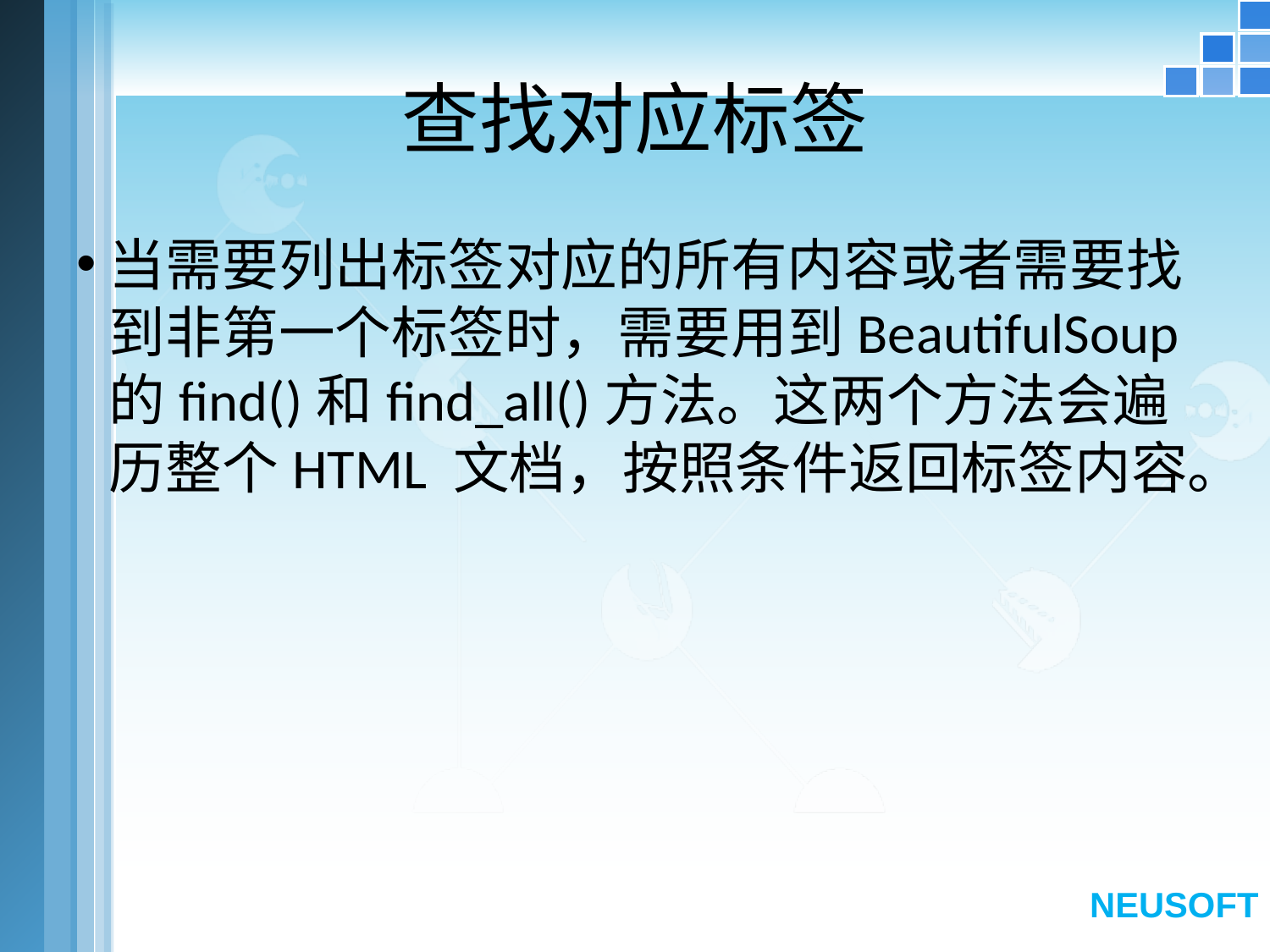

# 查找对应标签
当需要列出标签对应的所有内容或者需要找到非第一个标签时，需要用到BeautifulSoup 的find()和find_all()方法。这两个方法会遍历整个HTML 文档，按照条件返回标签内容。